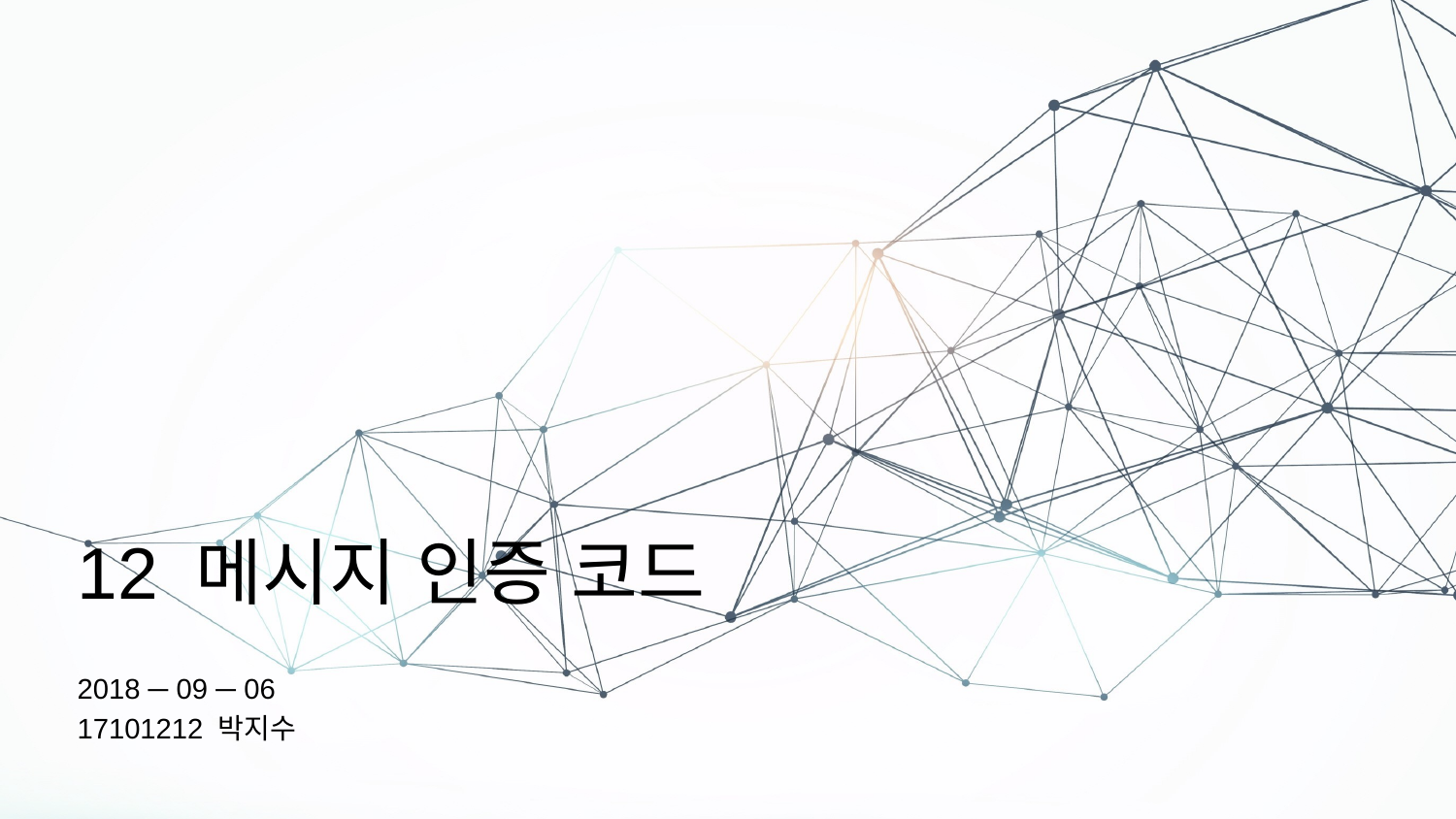

12 메시지 인증 코드
2018 ─ 09 ─ 06
17101212 박지수